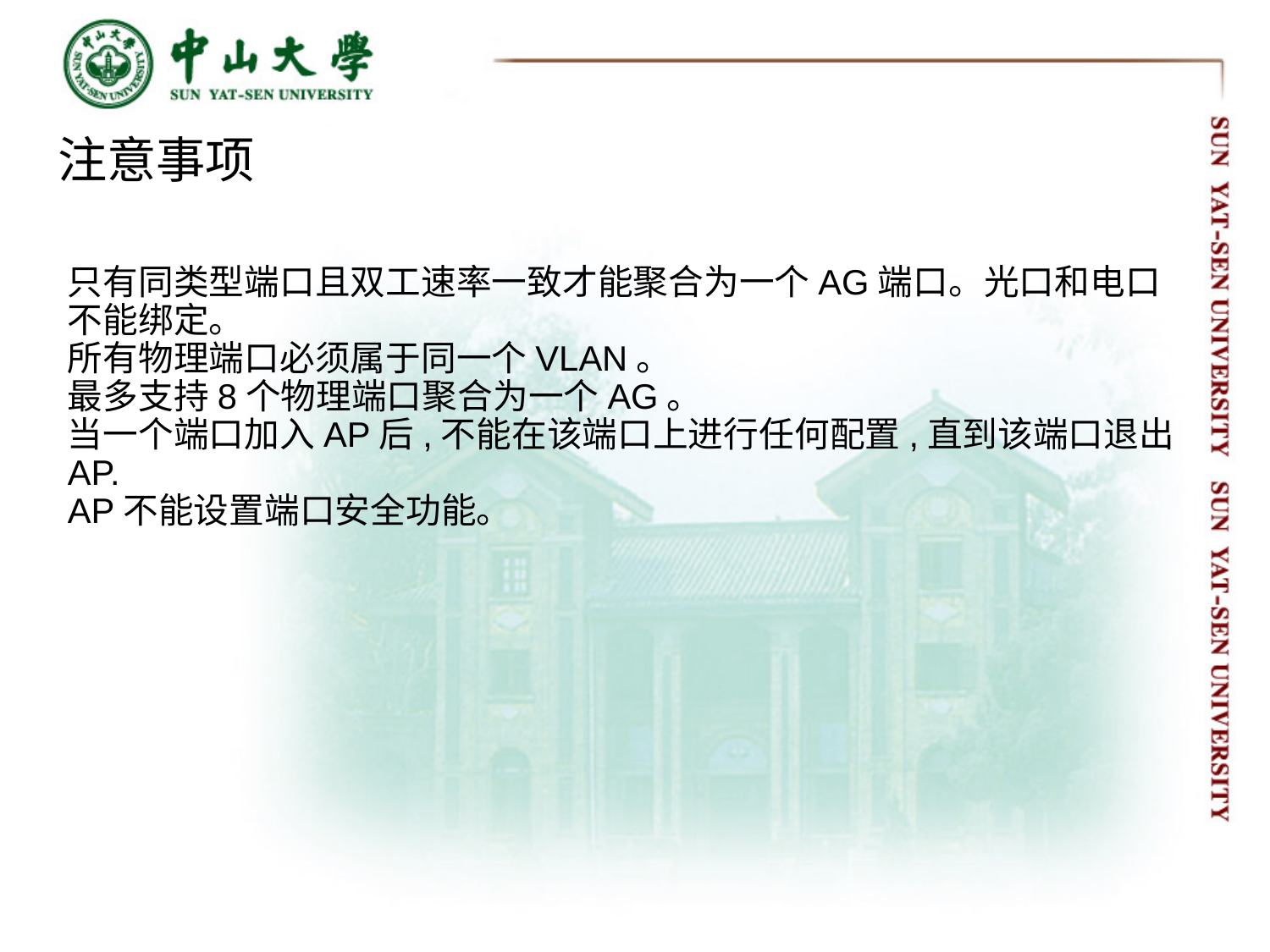

注意事项

只有同类型端口且双工速率一致才能聚合为一个AG端口。光口和电口不能绑定。
所有物理端口必须属于同一个VLAN。
最多支持8个物理端口聚合为一个AG。
当一个端口加入AP后,不能在该端口上进行任何配置,直到该端口退出AP.
AP不能设置端口安全功能。